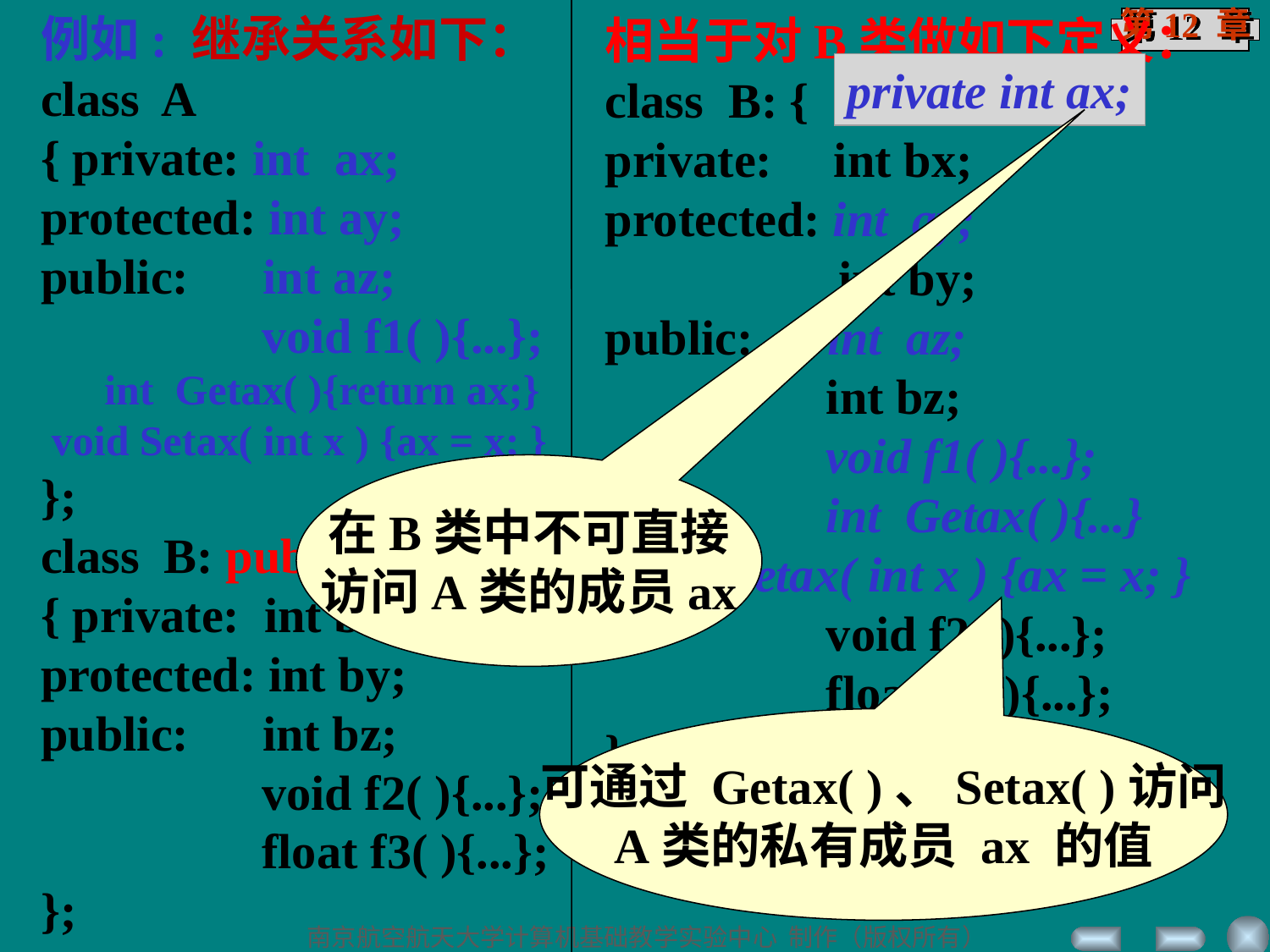

相当于对B类做如下定义：
class  B: {
private:     int bx;
protected: int  ay;
                   int by;
public:      int  az;
                  int bz;
                  void f1( ){...};
                  int  Getax( ){...}
  void Setax( int x ) {ax = x; }
                  void f2( ){...};
                  float f3( ){...};
};
private int ax;
例如: 继承关系如下：
class  A
{ private: int  ax;
protected: int ay;
public:      int az;
                  void f1( ){...};
      int  Getax( ){return ax;}
 void Setax( int x ) {ax = x; }
};
class  B: public A
{ private:  int bx;
protected: int by;
public:      int bz;
                  void f2( ){...};
                  float f3( ){...};
};
在B类中不可直接
访问A类的成员ax
可通过 Getax( )、Setax( )访问
A类的私有成员 ax 的值